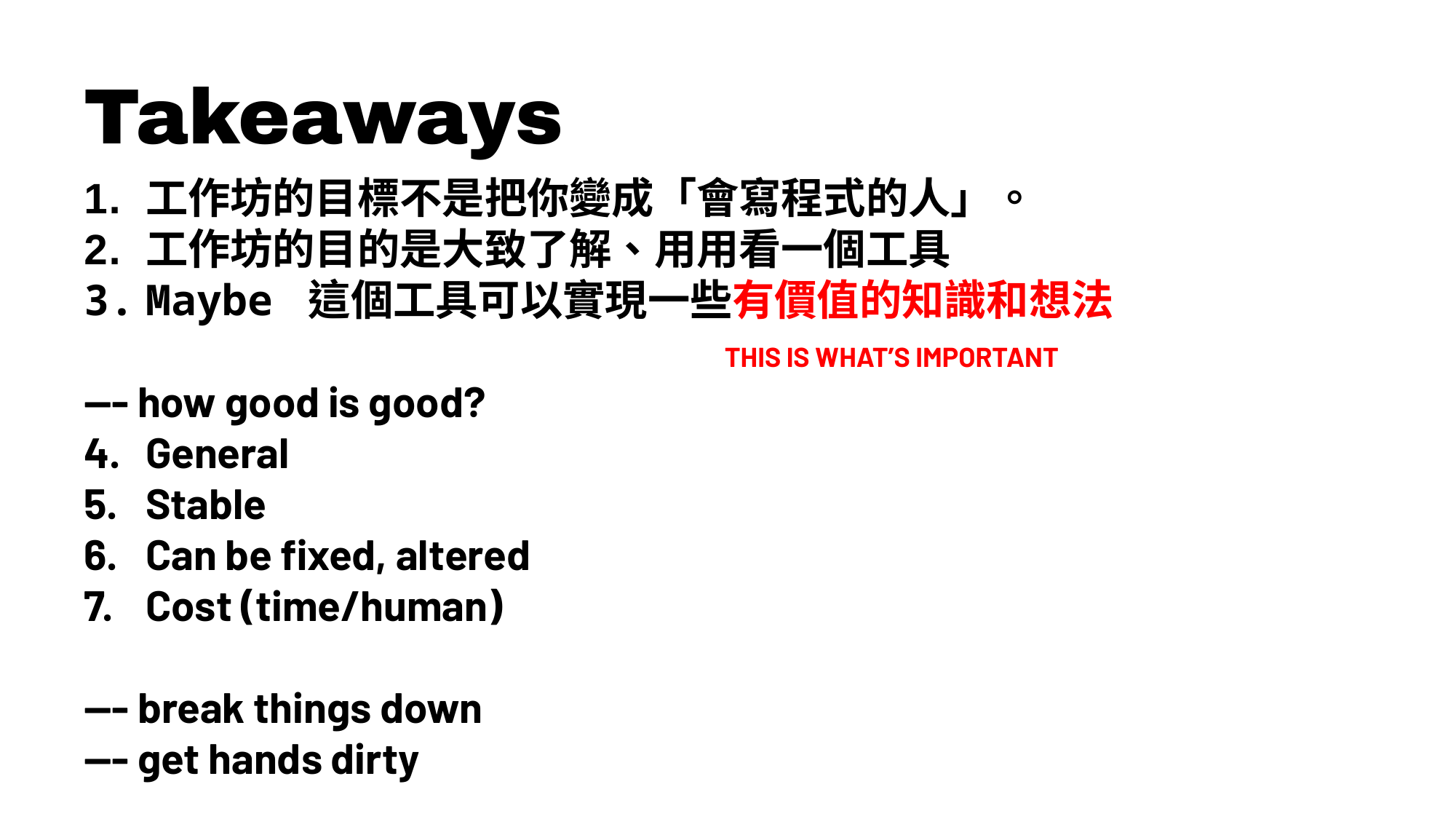

# Takeaways
工作坊的目標不是把你變成「會寫程式的人」。
工作坊的目的是大致了解、用用看一個工具
Maybe 這個工具可以實現一些有價值的知識和想法

--- how good is good?
General
Stable
Can be fixed, altered
Cost (time/human)

--- break things down
--- get hands dirty

THIS IS WHAT’S IMPORTANT